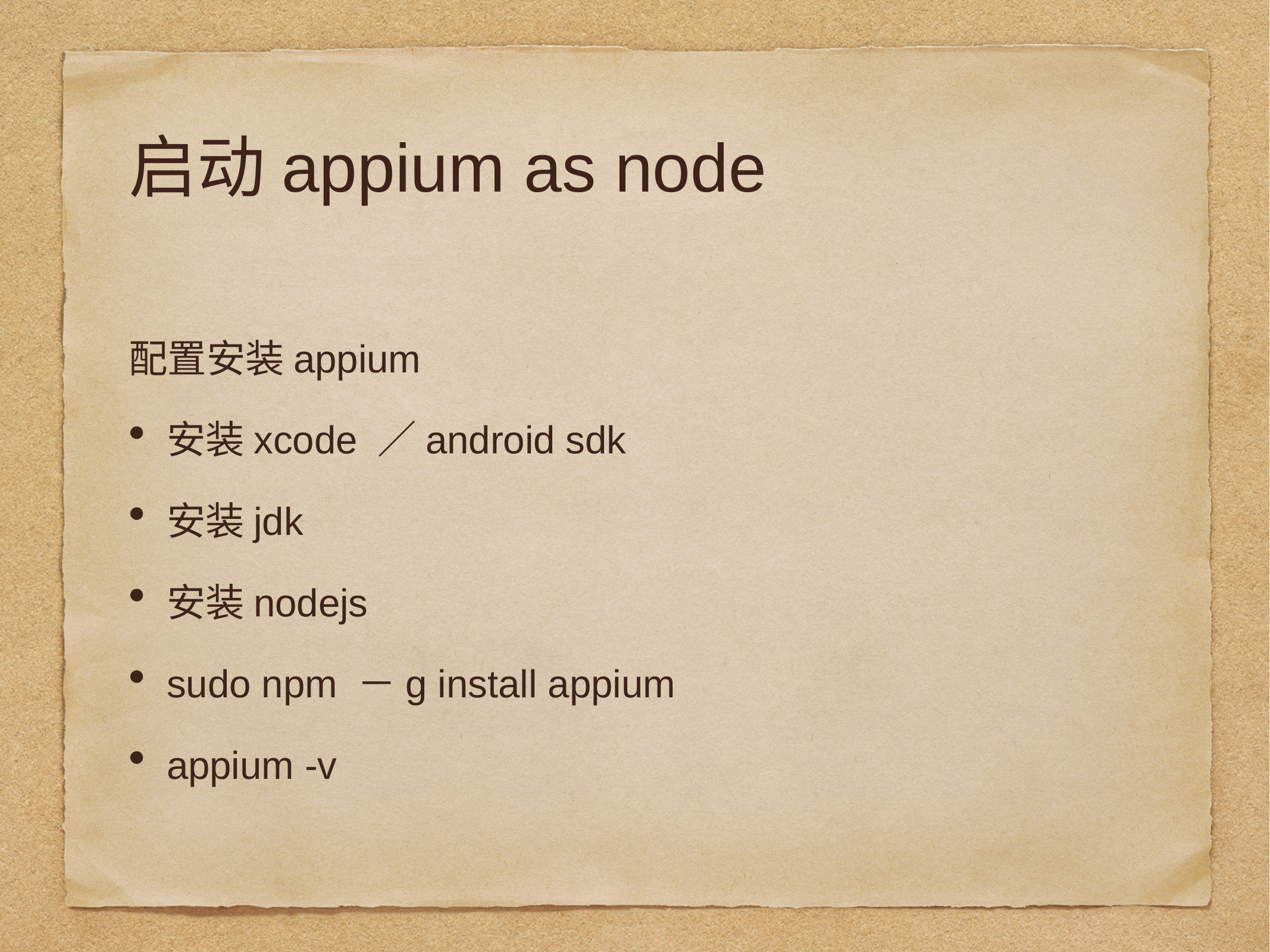

# 启动appium as node
配置安装appium
安装xcode ／android sdk
安装jdk
安装nodejs
sudo npm －g install appium
appium -v